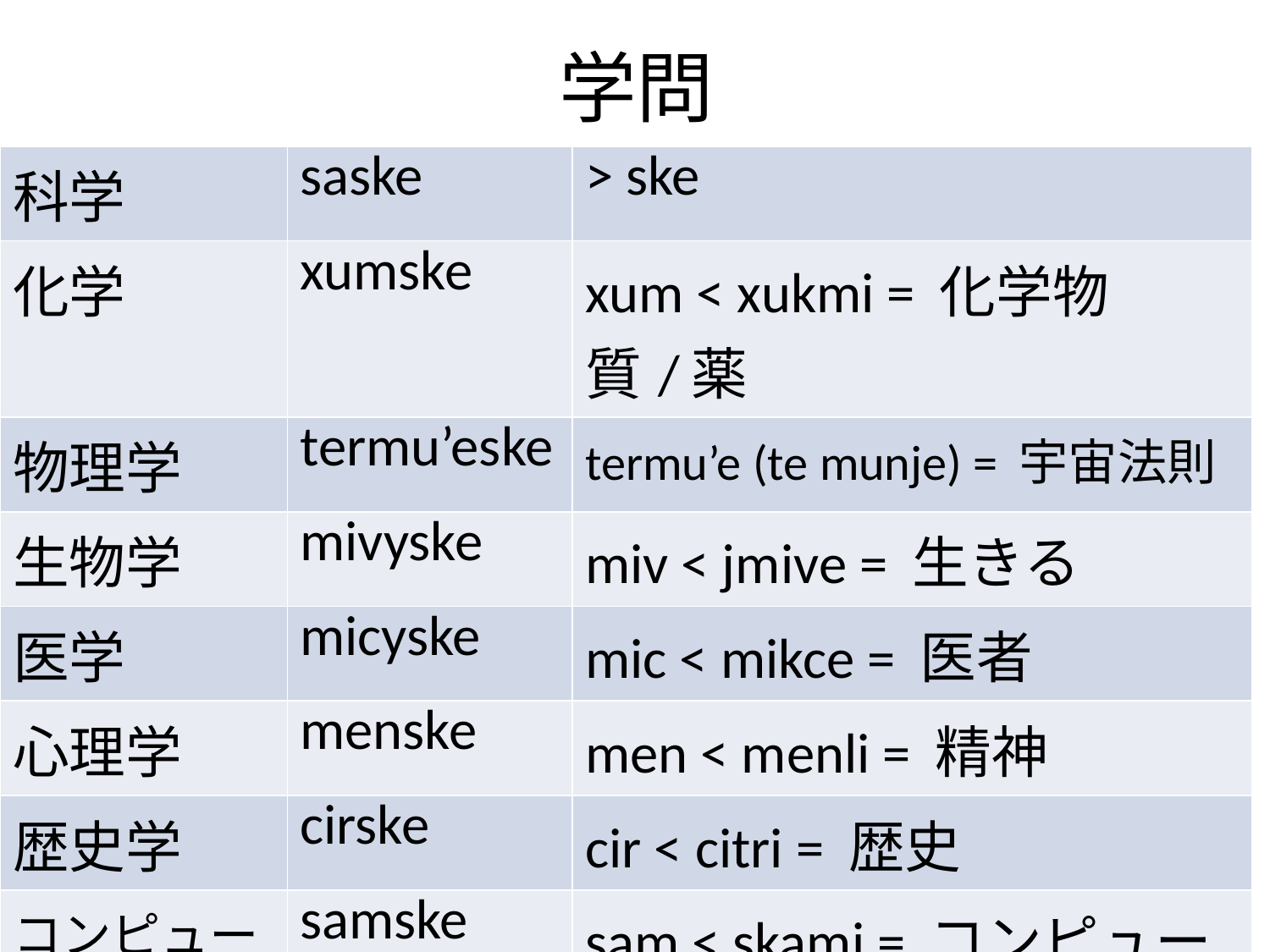

# 学問
| 科学 | saske | > ske |
| --- | --- | --- |
| 化学 | xumske | xum < xukmi = 化学物質/薬 |
| 物理学 | termu’eske | termu’e (te munje) = 宇宙法則 |
| 生物学 | mivyske | miv < jmive = 生きる |
| 医学 | micyske | mic < mikce = 医者 |
| 心理学 | menske | men < menli = 精神 |
| 歴史学 | cirske | cir < citri = 歴史 |
| コンピュータサイエンス | samske | sam < skami = コンピュータ |